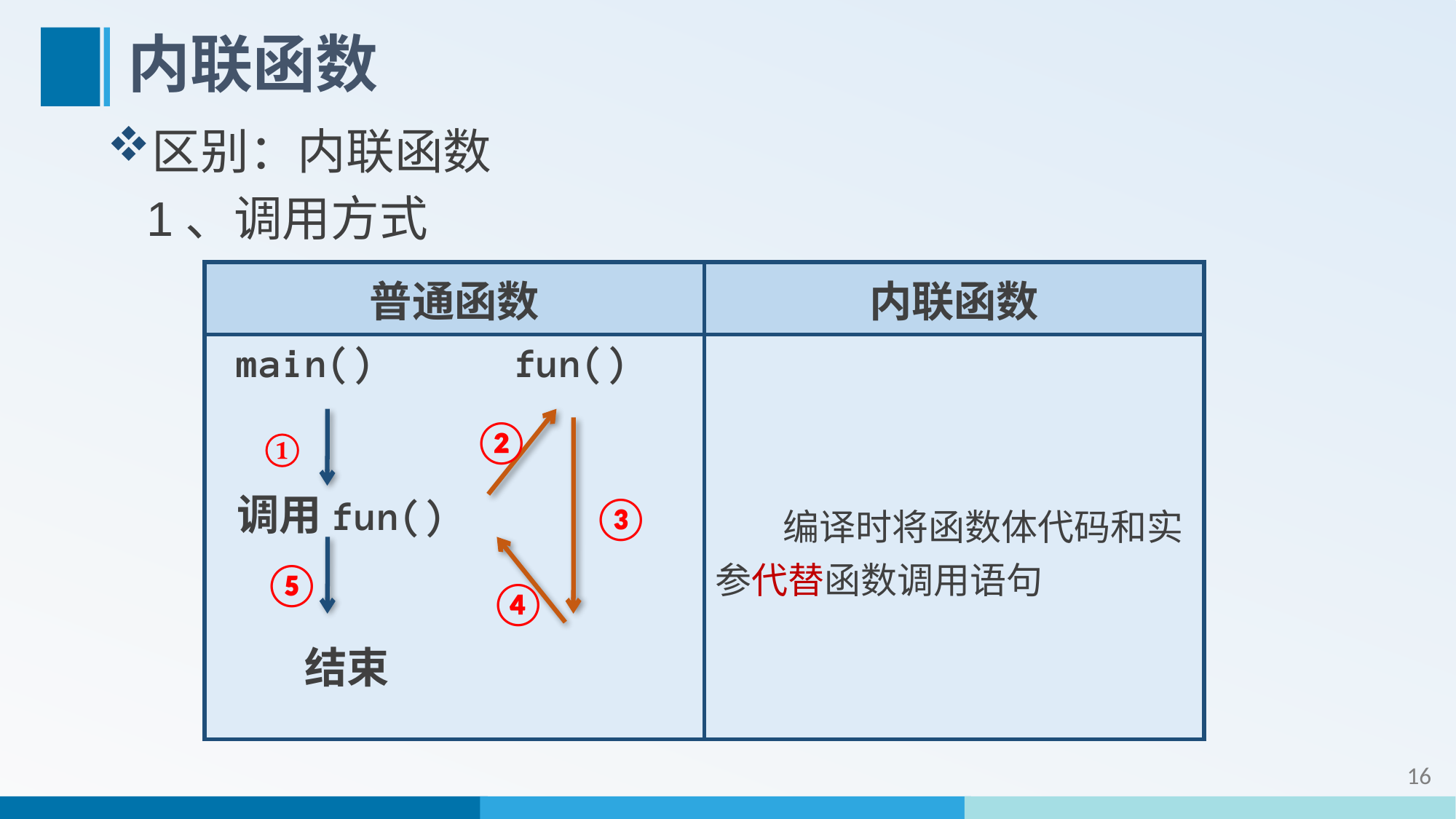

# 内联函数
区别：内联函数
1、调用方式

| 普通函数 | 内联函数 |
| --- | --- |
|  | 编译时将函数体代码和实参代替函数调用语句 |
main()      fun()

调用fun()

      结束